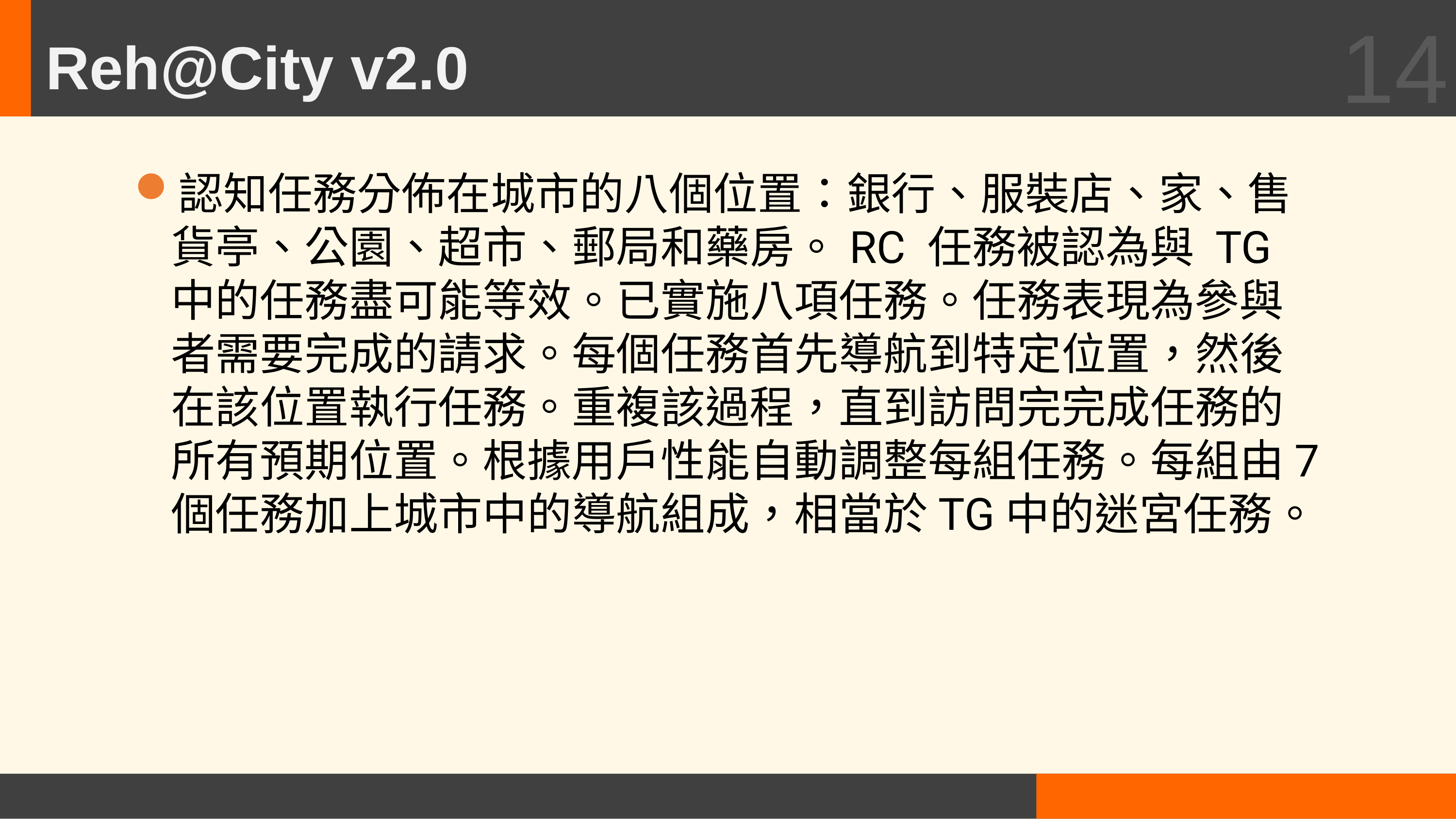

14
# Reh@City v2.0
認知任務分佈在城市的八個位置：銀行、服裝店、家、售貨亭、公園、超市、郵局和藥房。RC 任務被認為與 TG 中的任務盡可能等效。已實施八項任務。任務表現為參與者需要完成的請求。每個任務首先導航到特定位置，然後在該位置執行任務。重複該過程，直到訪問完完成任務的所有預期位置。根據用戶性能自動調整每組任務。每組由7個任務加上城市中的導航組成，相當於TG中的迷宮任務。